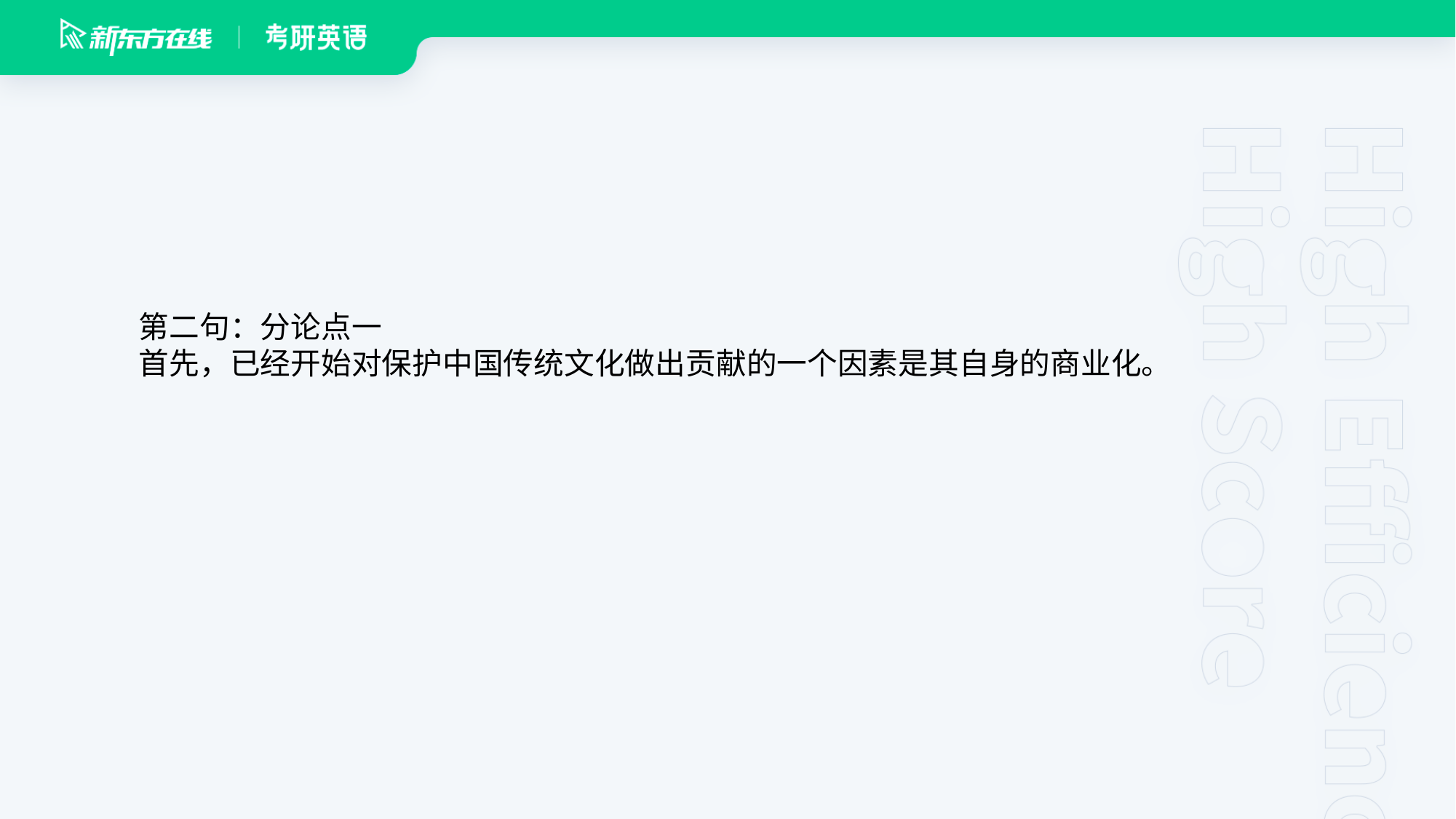

第二句：分论点一
首先，已经开始对保护中国传统文化做出贡献的一个因素是其自身的商业化。